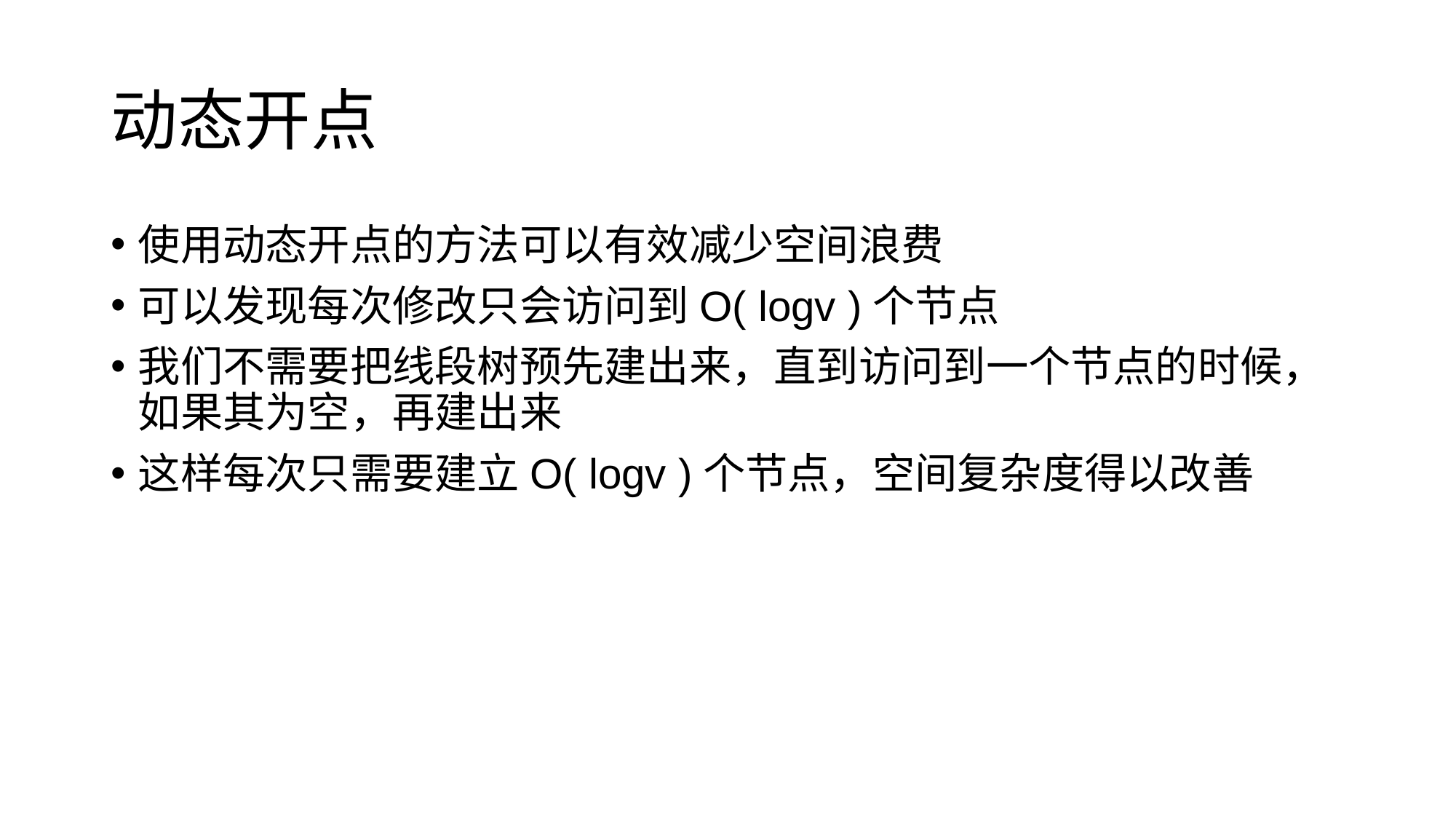

# 动态开点
使用动态开点的方法可以有效减少空间浪费
可以发现每次修改只会访问到O( logv )个节点
我们不需要把线段树预先建出来，直到访问到一个节点的时候，如果其为空，再建出来
这样每次只需要建立O( logv )个节点，空间复杂度得以改善